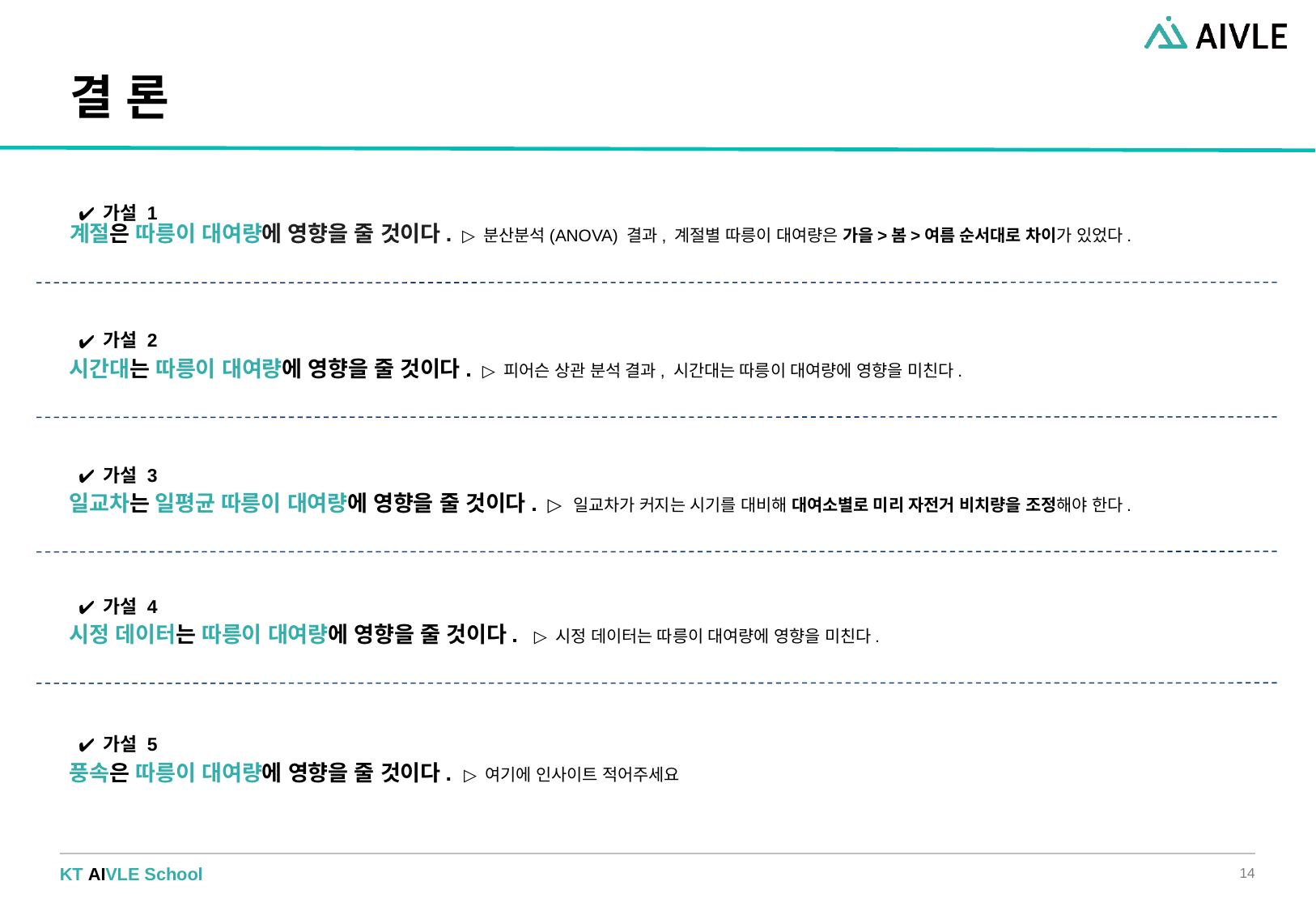

# 결 론

가설 1
계절은 따릉이 대여량에 영향을 줄 것이다.  ▷ 분산분석(ANOVA) 결과, 계절별 따릉이 대여량은 가을>봄>여름 순서대로 차이가 있었다.
가설 2
시간대는 따릉이 대여량에 영향을 줄 것이다.  ▷ 피어슨 상관 분석 결과, 시간대는 따릉이 대여량에 영향을 미친다.
가설 3
일교차는 일평균 따릉이 대여량에 영향을 줄 것이다.  ▷ 일교차가 커지는 시기를 대비해 대여소별로 미리 자전거 비치량을 조정해야 한다.
가설 4
시정 데이터는 따릉이 대여량에 영향을 줄 것이다.   ▷ 시정 데이터는 따릉이 대여량에 영향을 미친다.
가설 5
풍속은 따릉이 대여량에 영향을 줄 것이다.  ▷ 여기에 인사이트 적어주세요